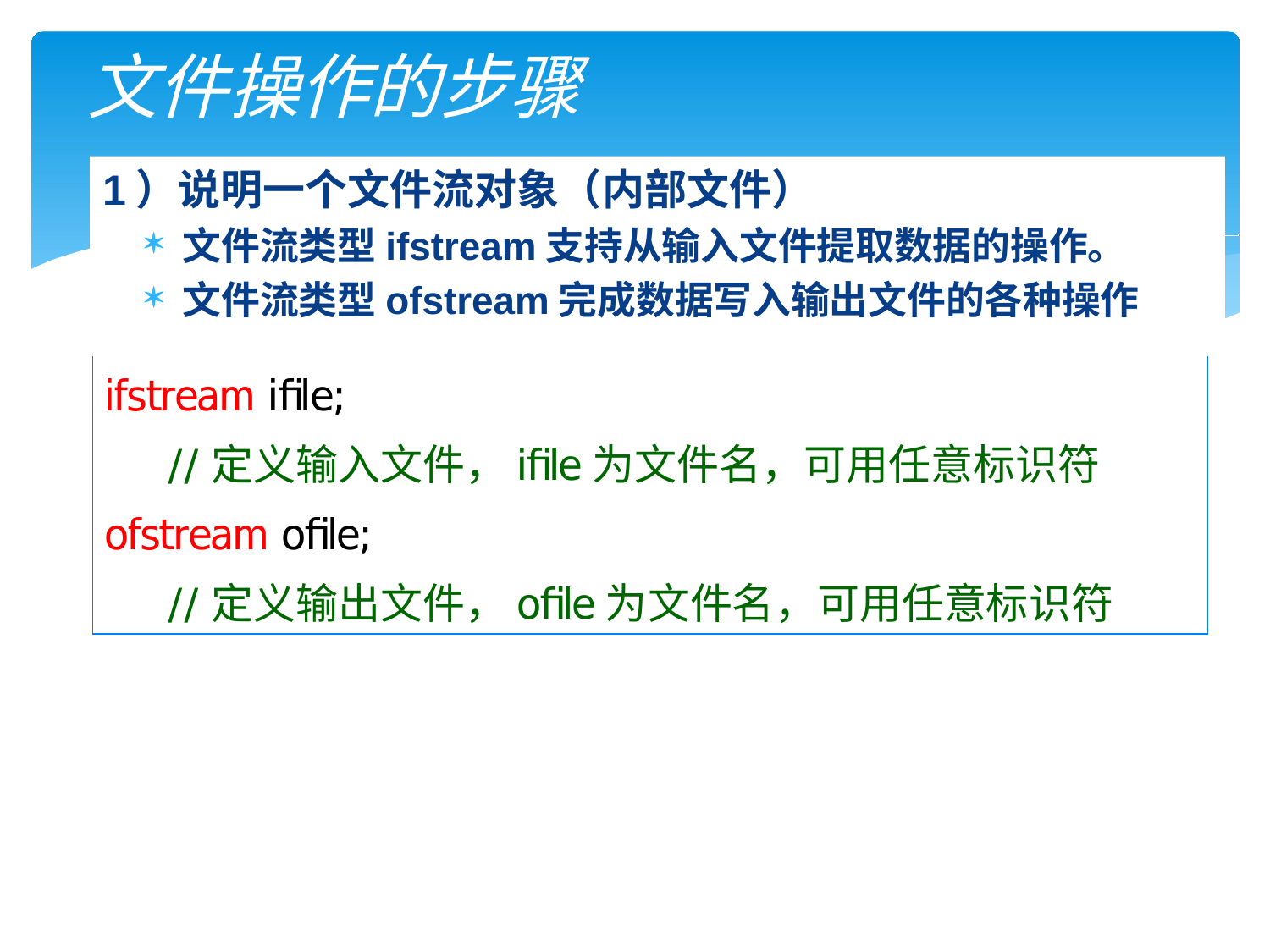

文件操作的步骤
1）说明一个文件流对象（内部文件）
文件流类型ifstream支持从输入文件提取数据的操作。
文件流类型ofstream完成数据写入输出文件的各种操作

ifstream ifile;
	//定义输入文件，ifile为文件名，可用任意标识符
ofstream ofile;
	//定义输出文件，ofile为文件名，可用任意标识符